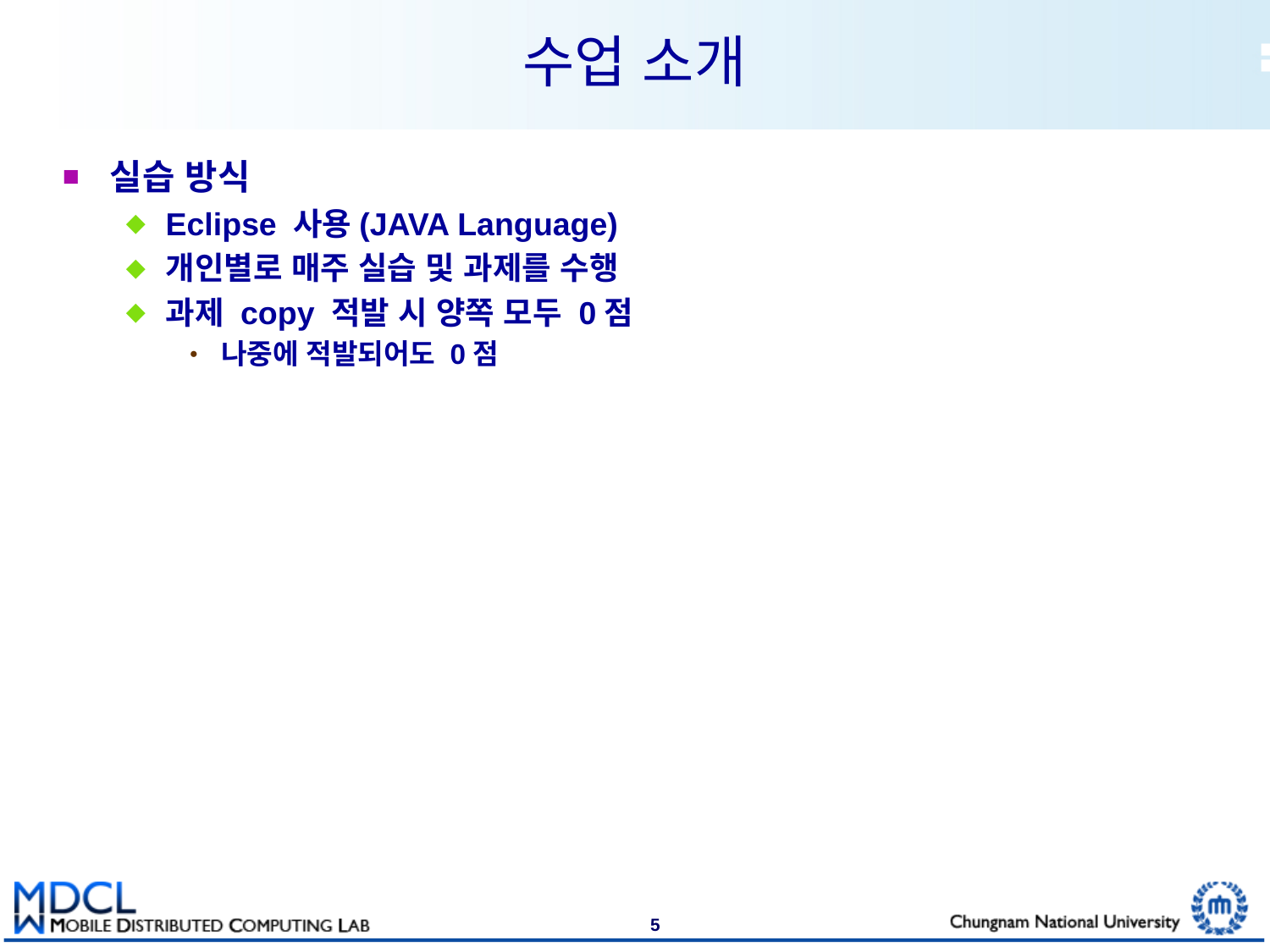

# 수업 소개
실습 방식
Eclipse 사용(JAVA Language)
개인별로 매주 실습 및 과제를 수행
과제 copy 적발 시 양쪽 모두 0점
나중에 적발되어도 0점